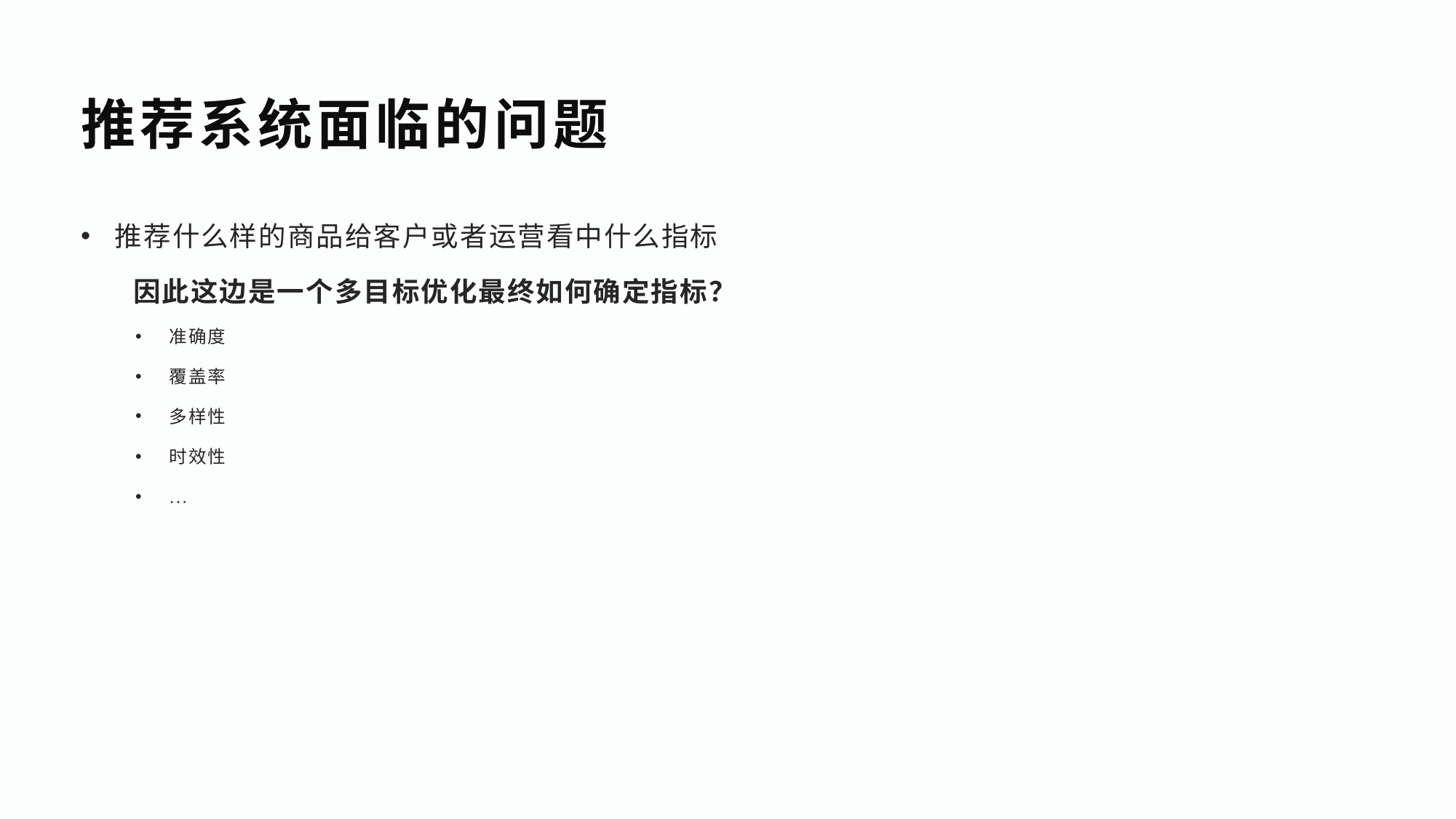

推荐系统面临的问题
推荐什么样的商品给客户或者运营看中什么指标
      因此这边是一个多目标优化最终如何确定指标？
准确度
覆盖率
多样性
时效性
...